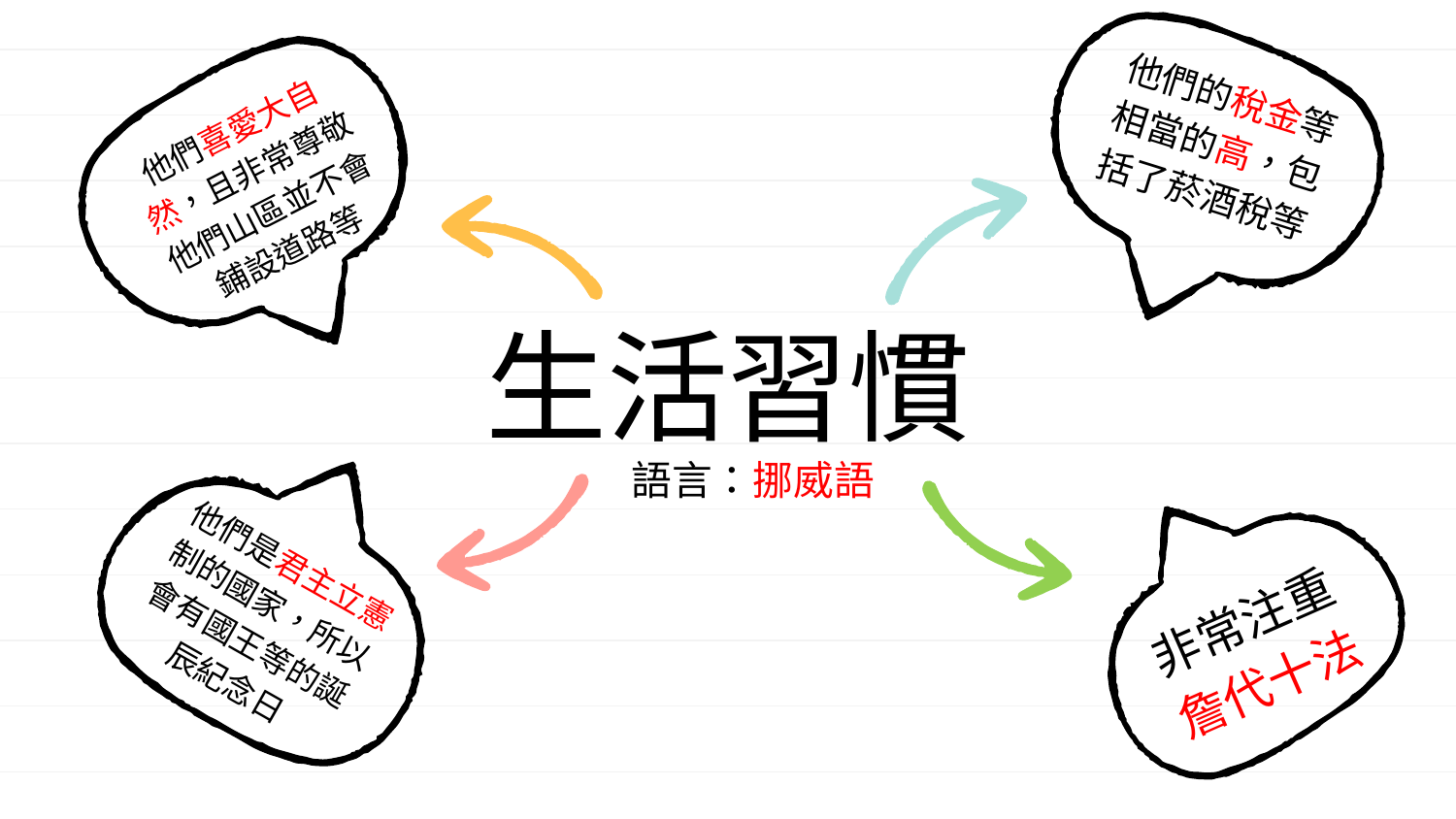

他們的稅金等相當的高，包括了菸酒稅等

他們喜愛大自然，且非常尊敬他們山區並不會鋪設道路等

生活習慣

語言：挪威語

他們是君主立憲制的國家，所以會有國王等的誕辰紀念日
非常注重詹代十法